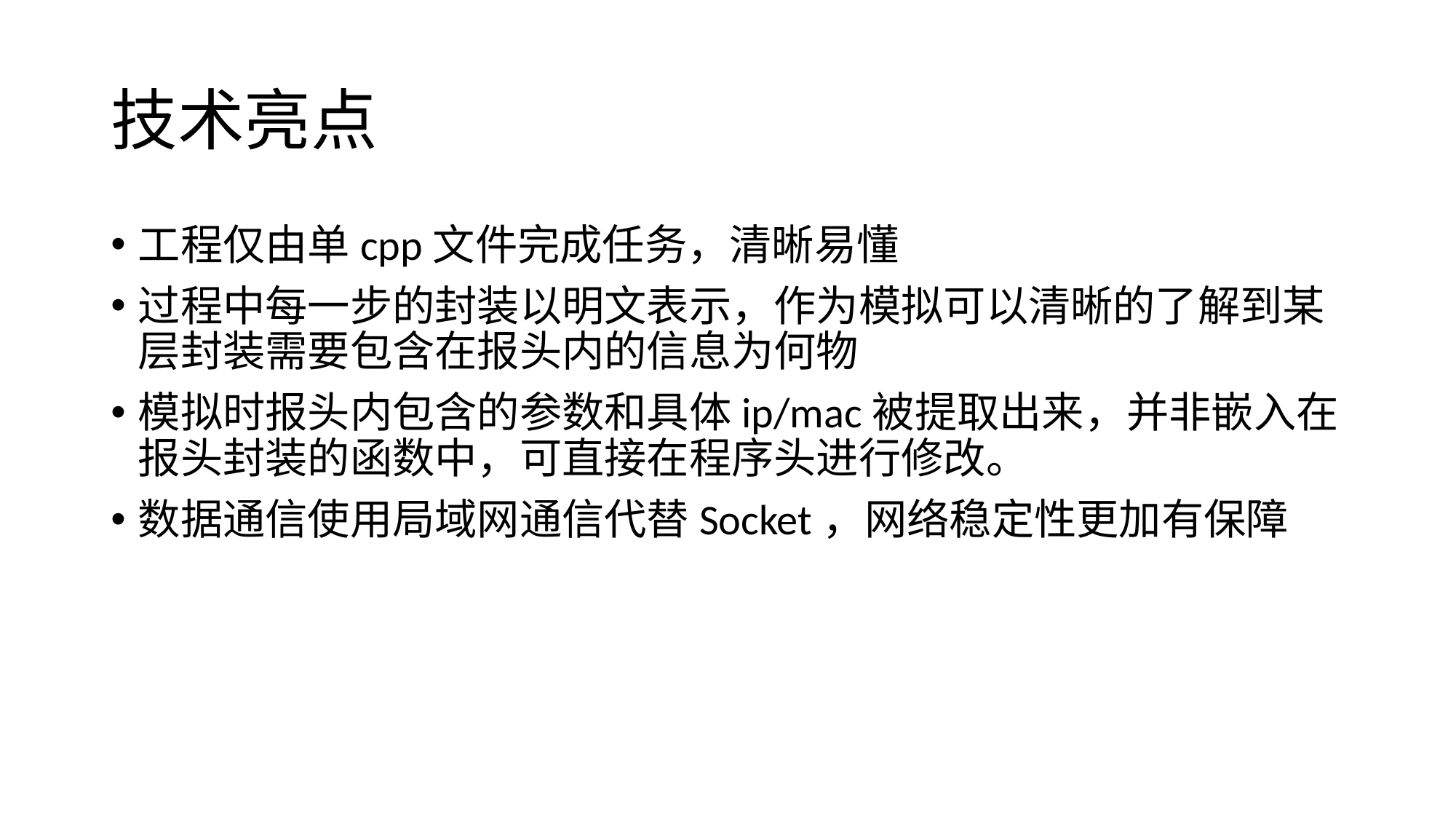

# 技术亮点
工程仅由单cpp文件完成任务，清晰易懂
过程中每一步的封装以明文表示，作为模拟可以清晰的了解到某层封装需要包含在报头内的信息为何物
模拟时报头内包含的参数和具体ip/mac被提取出来，并非嵌入在报头封装的函数中，可直接在程序头进行修改。
数据通信使用局域网通信代替Socket，网络稳定性更加有保障